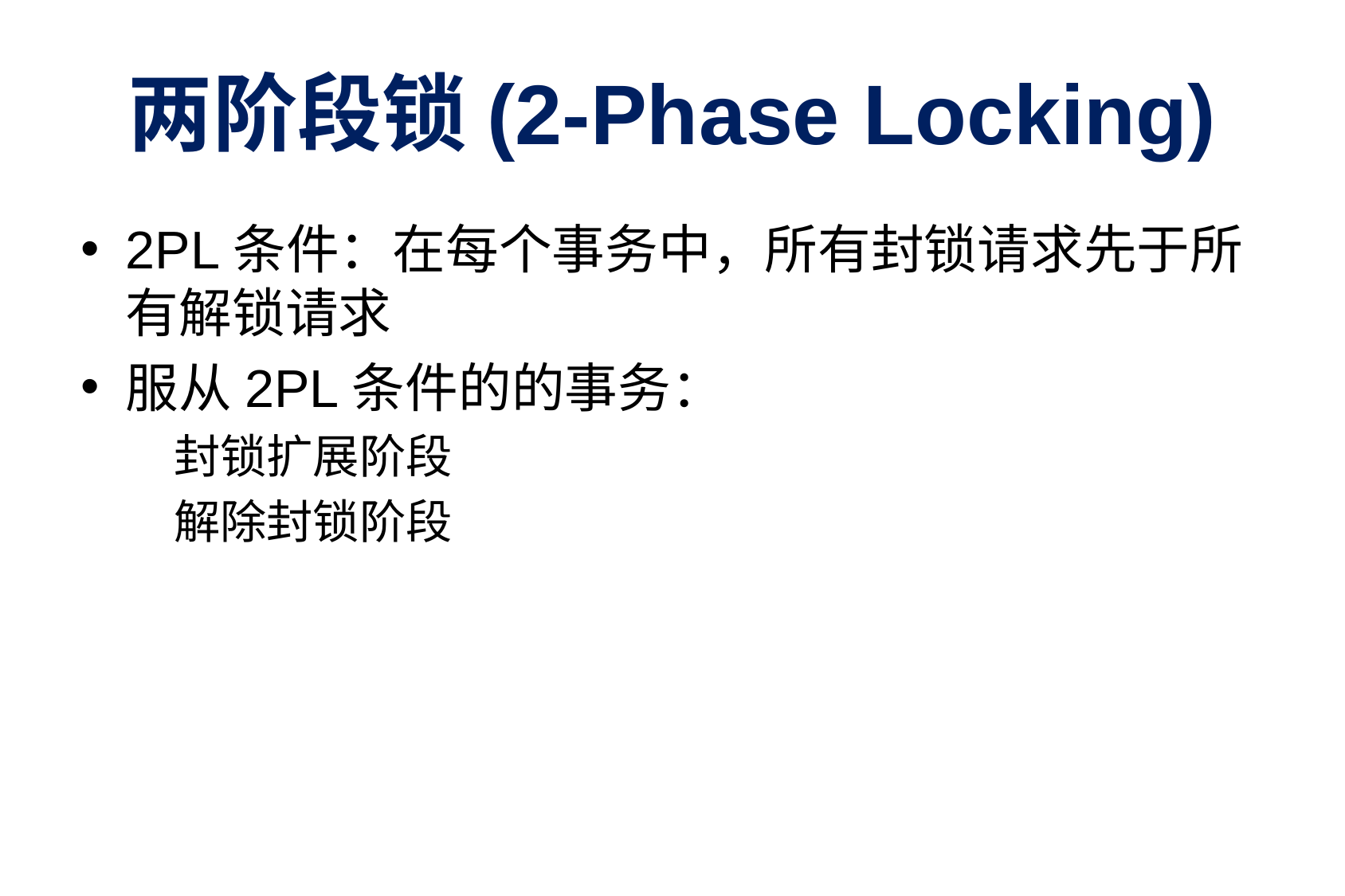

# 两阶段锁(2-Phase Locking)
2PL条件：在每个事务中，所有封锁请求先于所有解锁请求
服从2PL条件的的事务：
　　封锁扩展阶段
　　解除封锁阶段